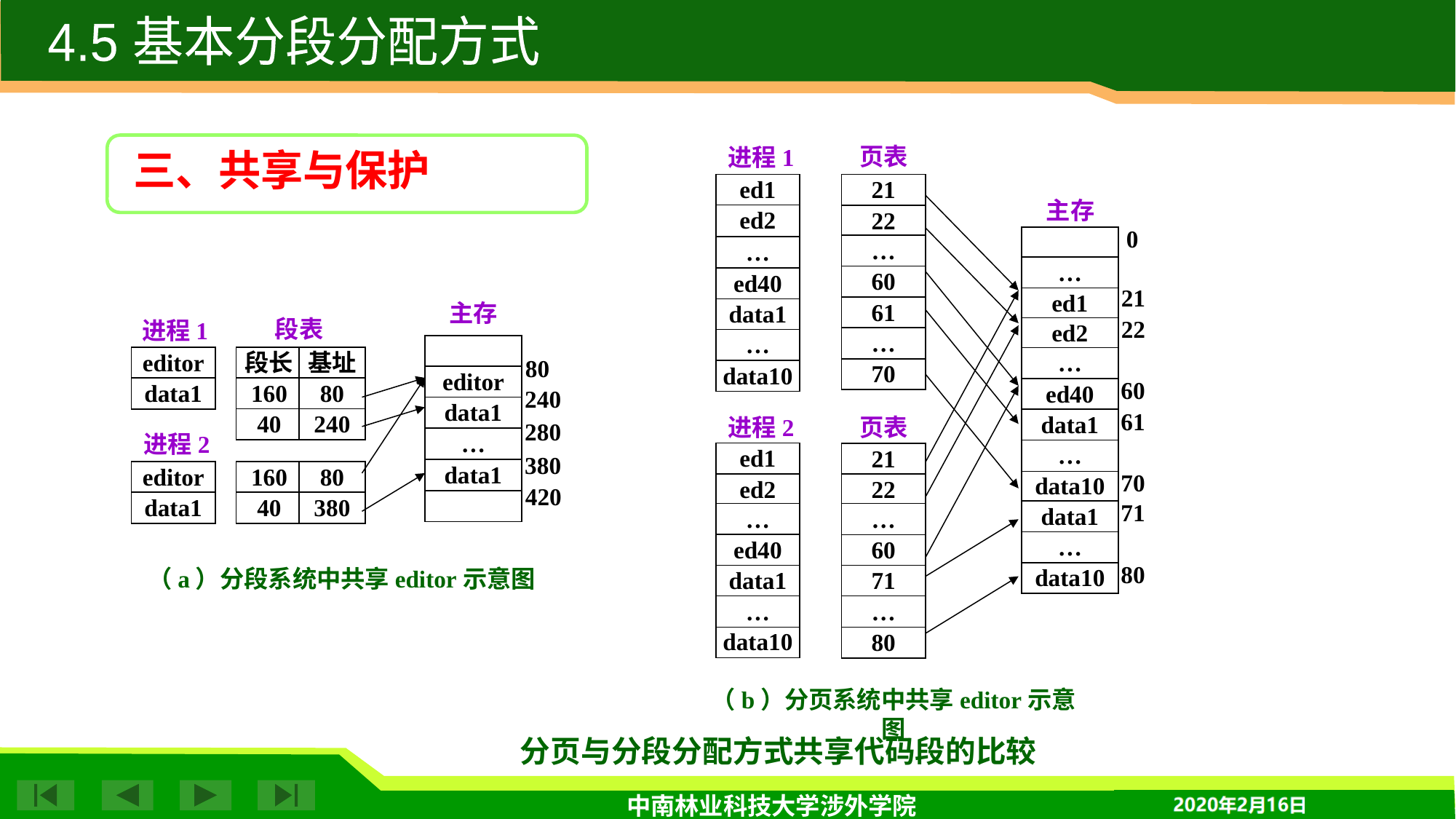

4.5 基本分段分配方式

三、共享与保护
页表
进程1
ed1
21

主存
ed2
22
0

…
…
…
60
ed40

21
ed1

61
data1

22
ed2

…
…
…
70
data10

60
ed40

61
data1
进程2
页表
…
ed1
21
70
data10
ed2
22
71
data1
…
…

…
ed40
60
80
data10
data1
71

…
…
data10
80
（b）分页系统中共享editor示意图
主存
段表
进程1

editor
段长
基址
80
editor
data1
160
80

240
data1

40
240
280
…
进程2
380
data1
editor
160
80

420

data1
40
380
（a）分段系统中共享editor示意图
分页与分段分配方式共享代码段的比较